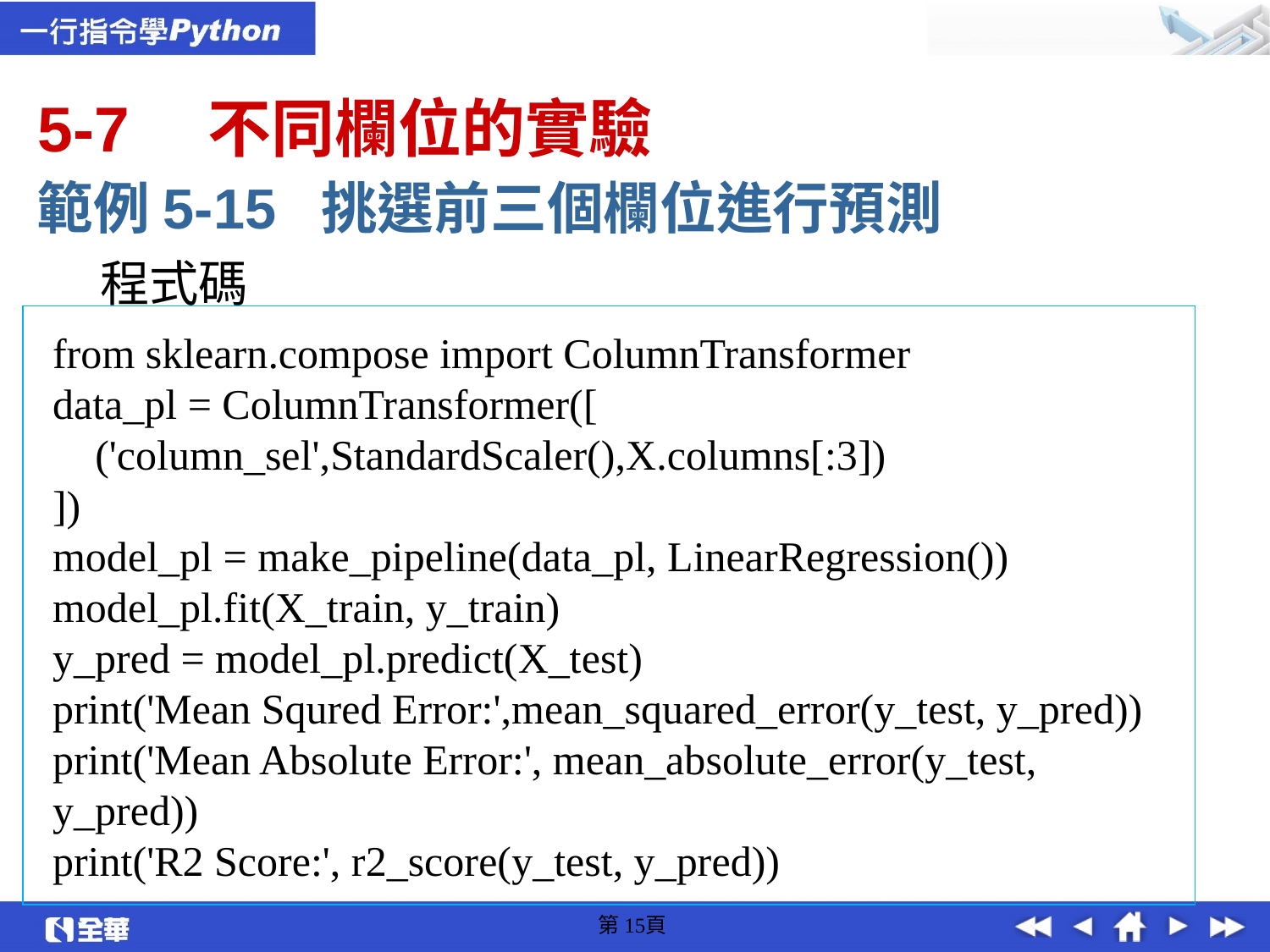

# 5-7　不同欄位的實驗
範例5-15  挑選前三個欄位進行預測
程式碼
from sklearn.compose import ColumnTransformer
data_pl = ColumnTransformer([
    ('column_sel',StandardScaler(),X.columns[:3])
])
model_pl = make_pipeline(data_pl, LinearRegression())
model_pl.fit(X_train, y_train)
y_pred = model_pl.predict(X_test)
print('Mean Squred Error:',mean_squared_error(y_test, y_pred))
print('Mean Absolute Error:', mean_absolute_error(y_test, y_pred))
print('R2 Score:', r2_score(y_test, y_pred))􀁇􀀋􀀕􀀌